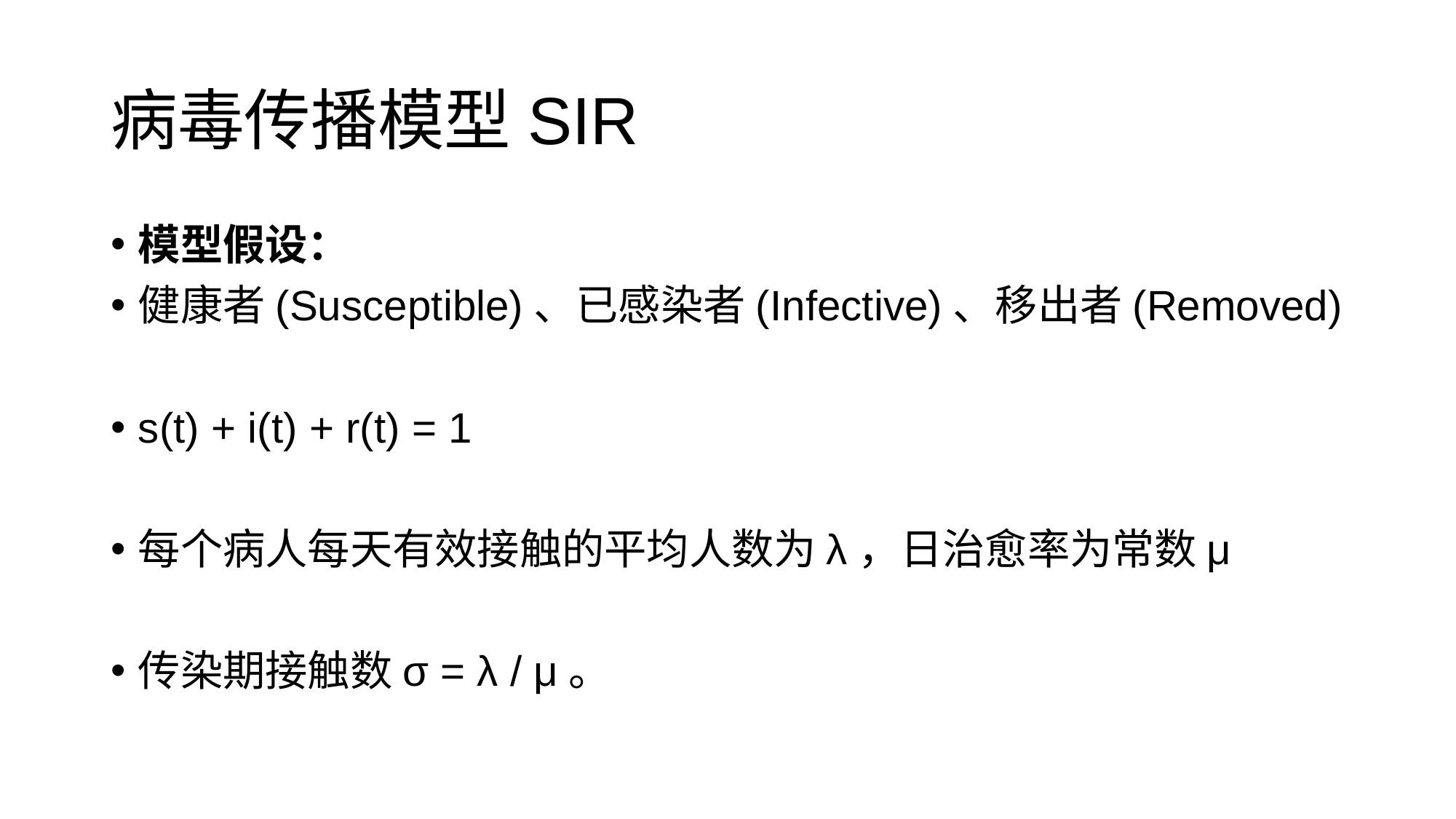

# 病毒传播模型SIR
模型假设：
健康者(Susceptible)、已感染者(Infective)、移出者(Removed)

s(t) + i(t) + r(t) = 1

每个病人每天有效接触的平均人数为λ，日治愈率为常数μ

传染期接触数σ = λ / μ。